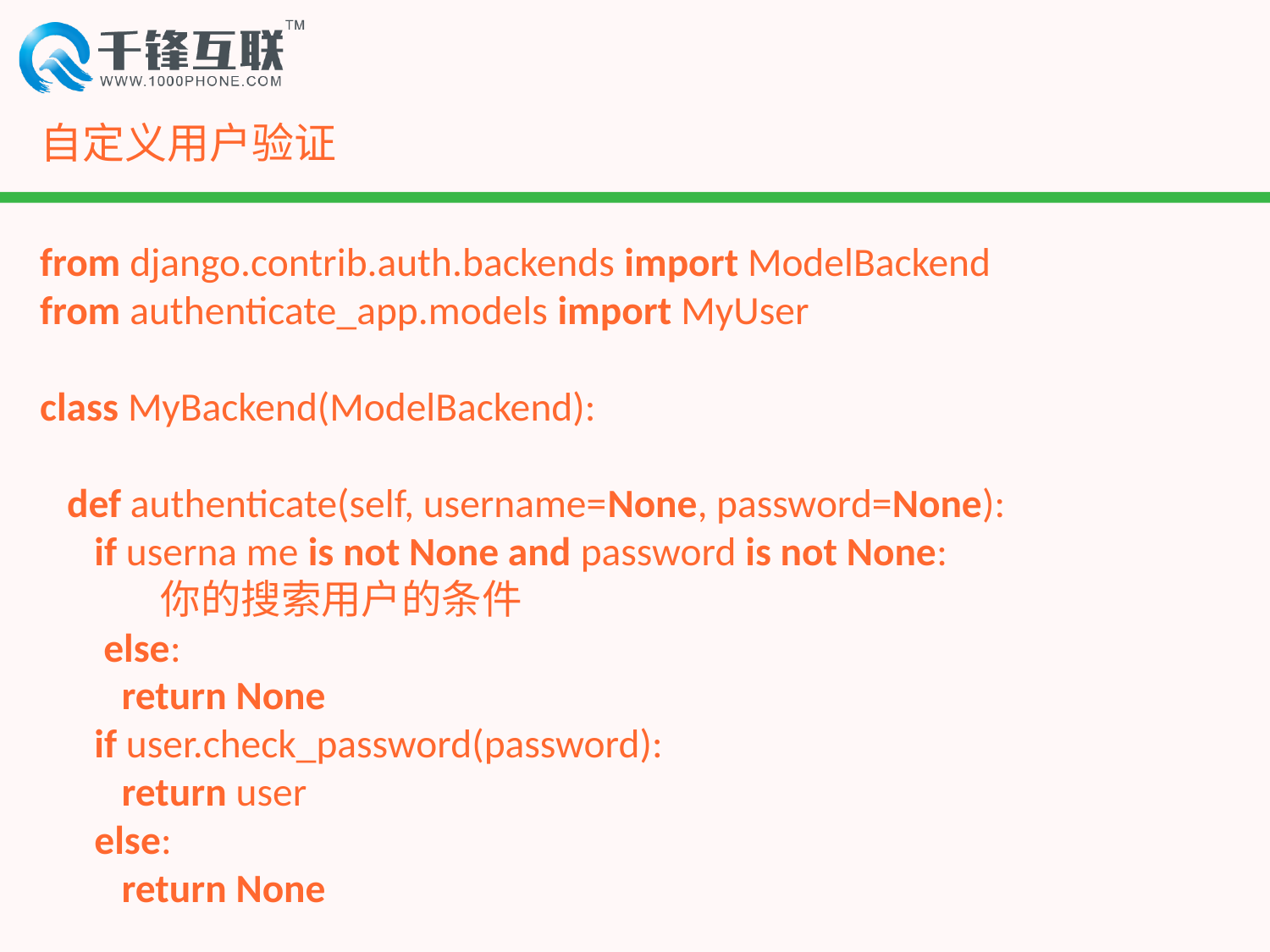

# 自定义用户验证
from django.contrib.auth.backends import ModelBackend
from authenticate_app.models import MyUser
class MyBackend(ModelBackend):
   def authenticate(self, username=None, password=None):
      if userna me is not None and password is not None:
	你的搜索用户的条件
      else:
         return None
      if user.check_password(password):
         return user
      else:
         return None